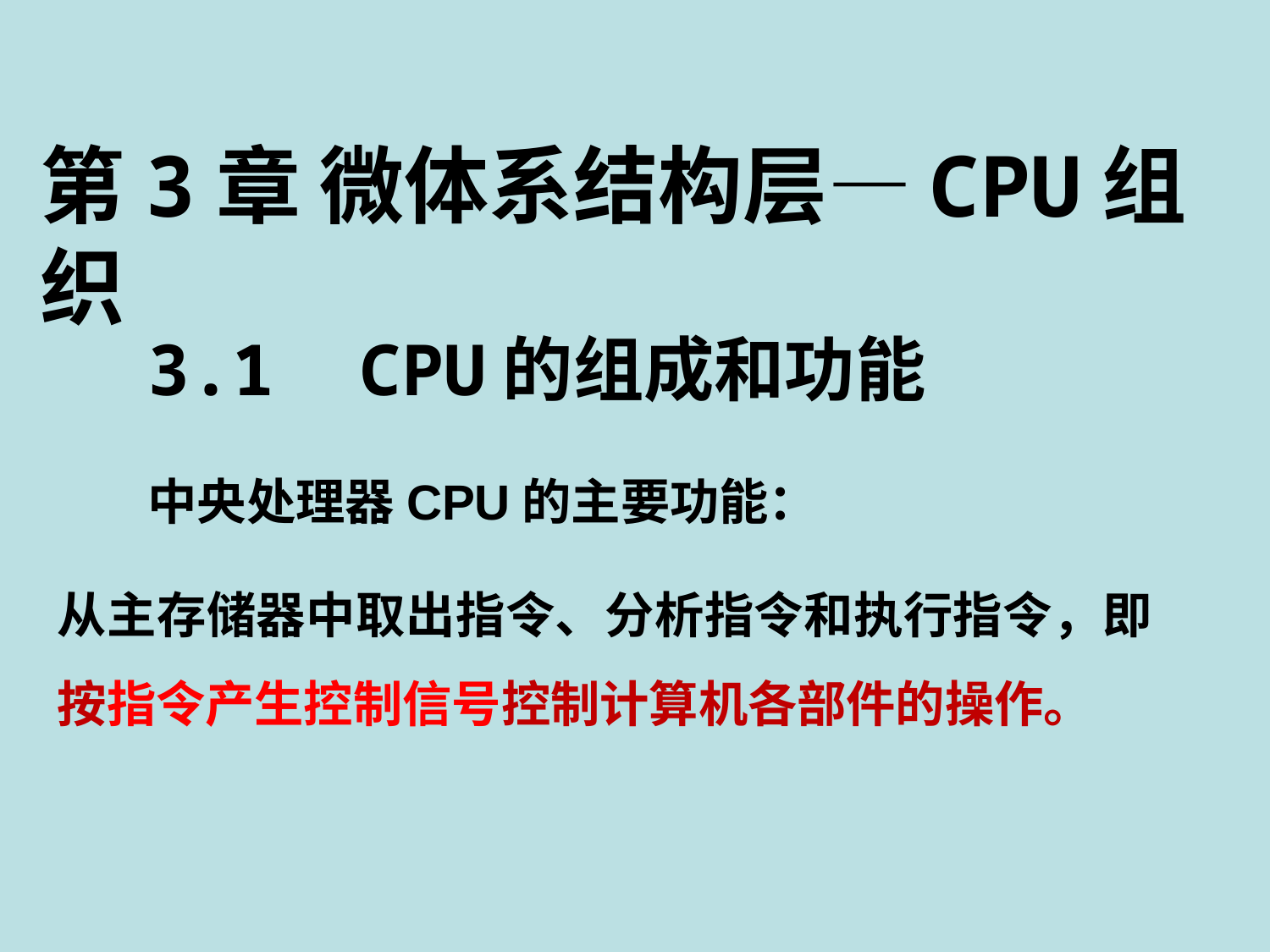

第3章 微体系结构层—	CPU组织
3.1  CPU的组成和功能
       中央处理器CPU的主要功能：
从主存储器中取出指令、分析指令和执行指令，即按指令产生控制信号控制计算机各部件的操作。